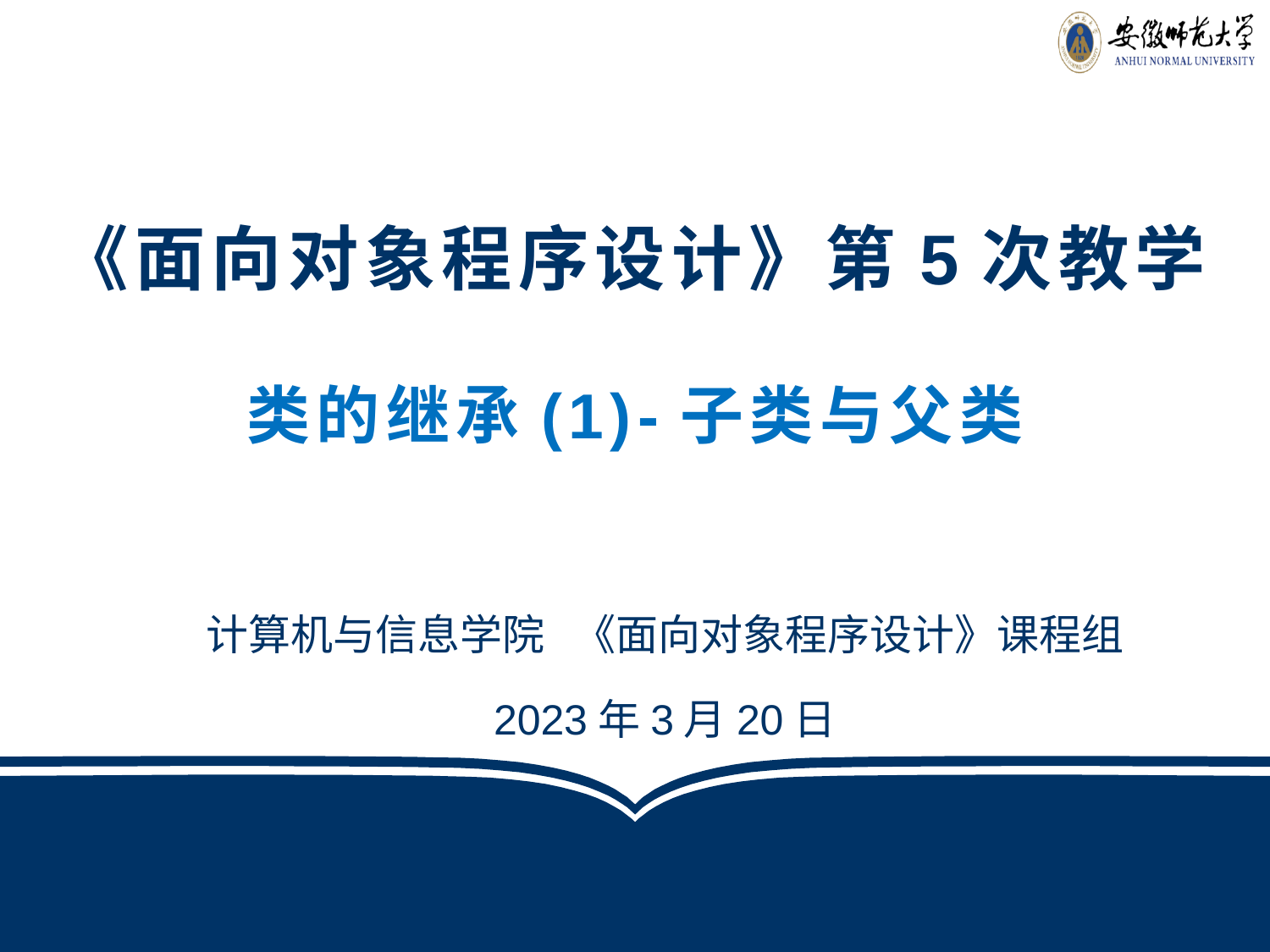

《面向对象程序设计》第5次教学
类的继承(1)-子类与父类
计算机与信息学院   《面向对象程序设计》课程组
2023年3月20日